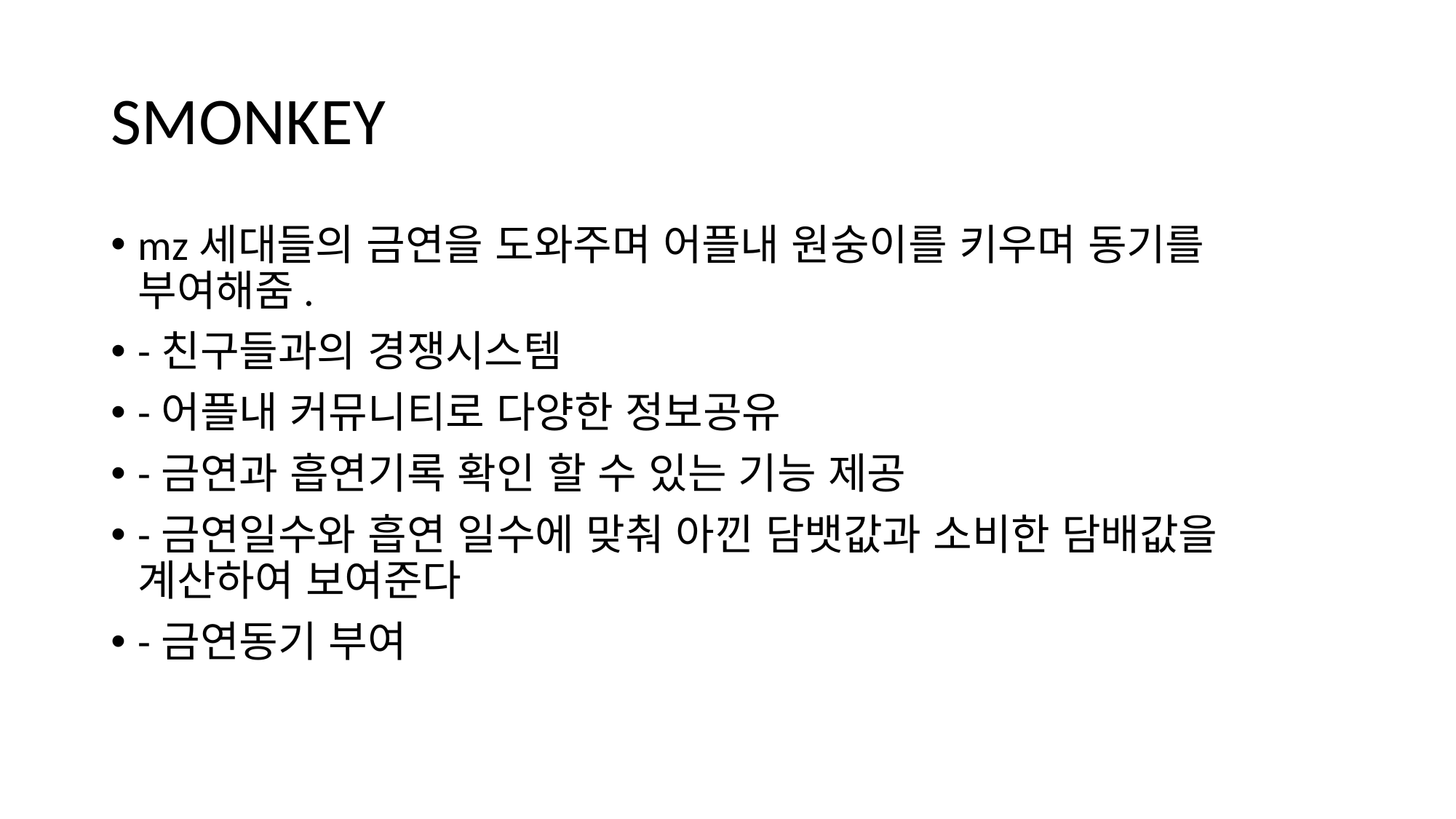

# SMONKEY
mz세대들의 금연을 도와주며 어플내 원숭이를 키우며 동기를 부여해줌.
-친구들과의 경쟁시스템
-어플내 커뮤니티로 다양한 정보공유
-금연과 흡연기록 확인 할 수 있는 기능 제공
-금연일수와 흡연 일수에 맞춰 아낀 담뱃값과 소비한 담배값을 계산하여 보여준다
-금연동기 부여